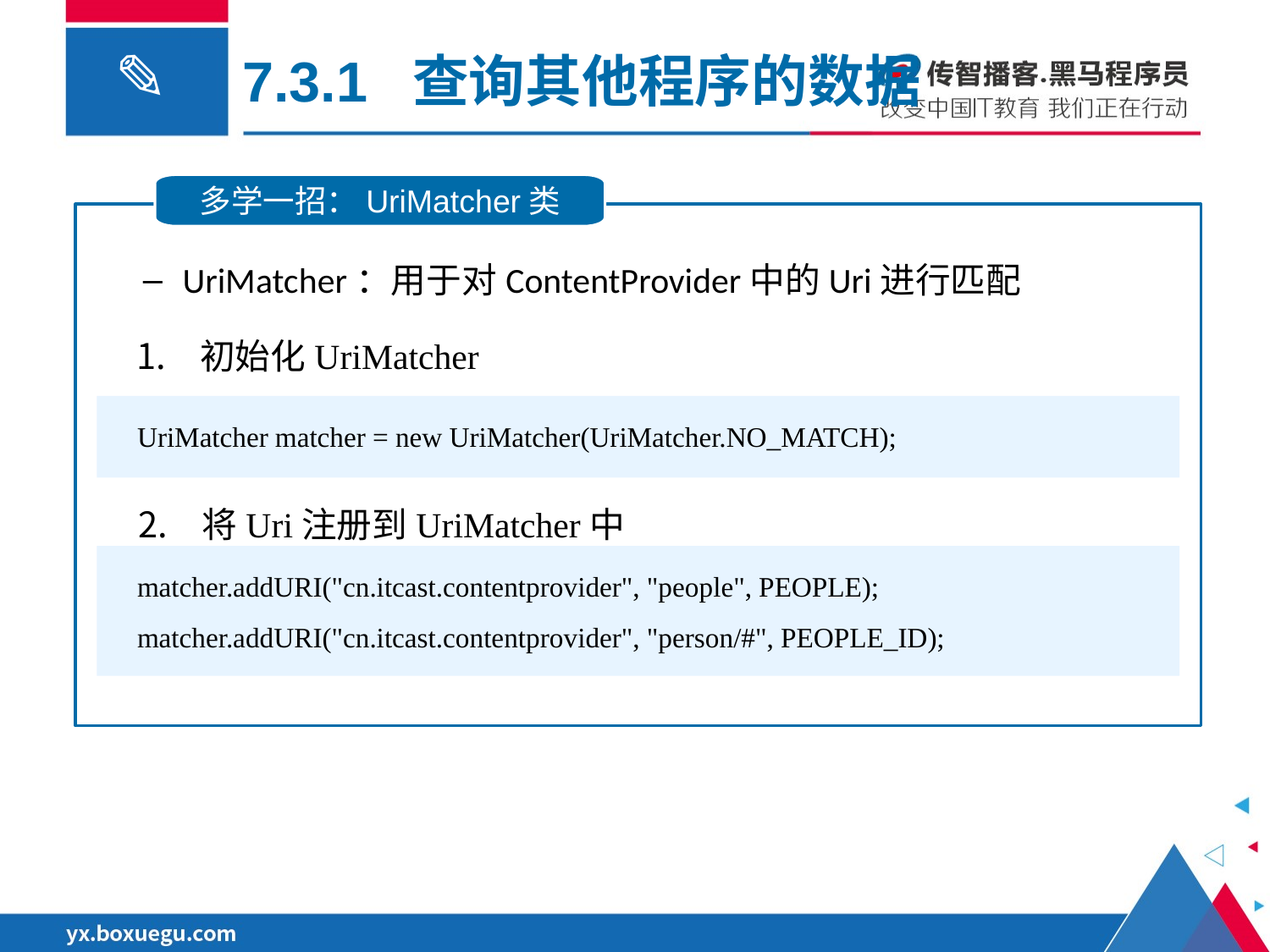

7.3.1  查询其他程序的数据

多学一招：UriMatcher类

UriMatcher：用于对ContentProvider中的Uri进行匹配
初始化UriMatcher
    UriMatcher matcher = new UriMatcher(UriMatcher.NO_MATCH);
将Uri注册到UriMatcher中

    matcher.addURI("cn.itcast.contentprovider", "people", PEOPLE);
    matcher.addURI("cn.itcast.contentprovider", "person/#", PEOPLE_ID);